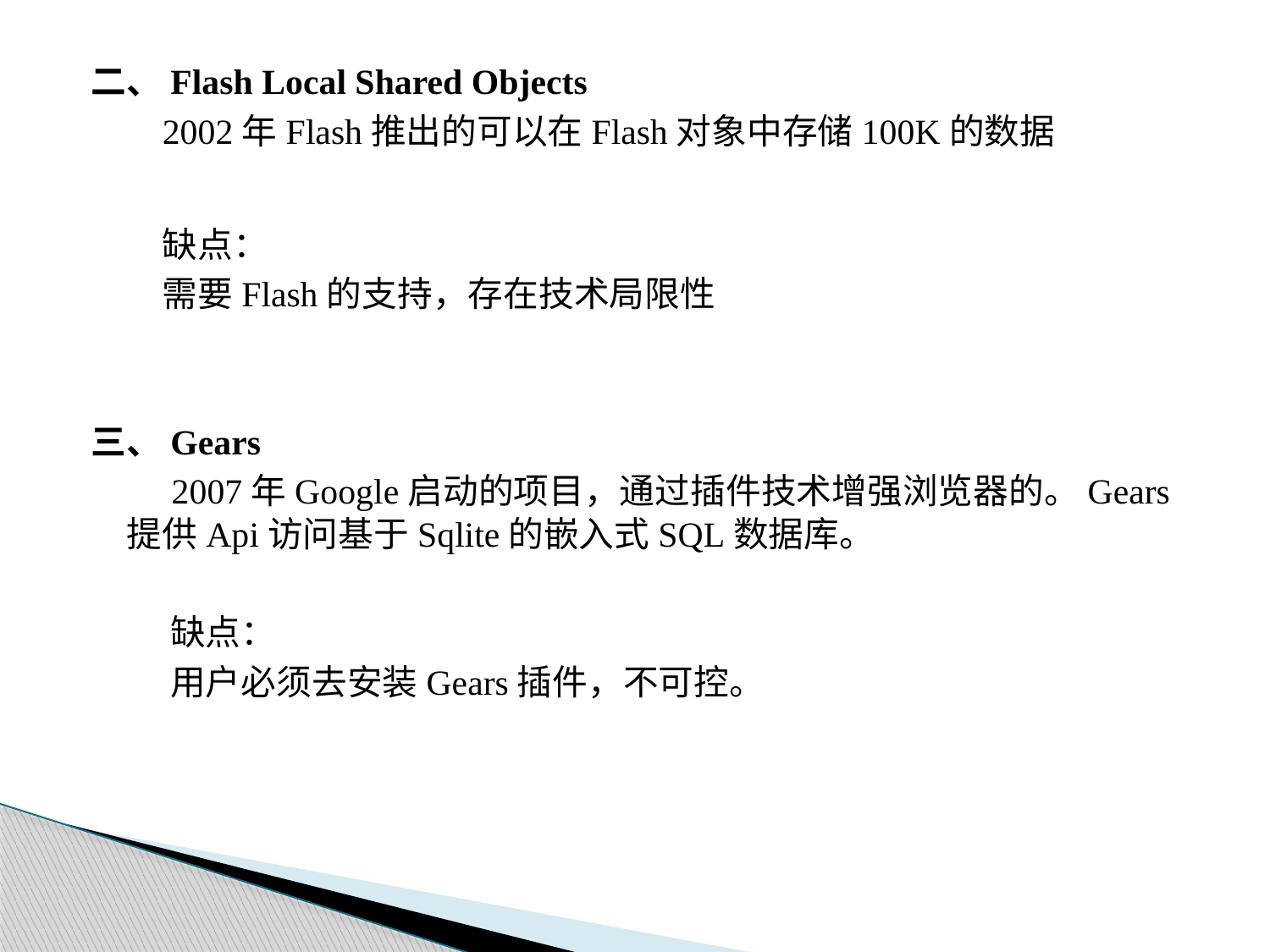

二、Flash Local Shared Objects
        2002年Flash推出的可以在Flash对象中存储100K的数据

        缺点：
        需要Flash的支持，存在技术局限性

三、Gears
         2007年Google启动的项目，通过插件技术增强浏览器的。Gears提供Api访问基于Sqlite的嵌入式SQL数据库。

         缺点：
         用户必须去安装Gears插件，不可控。